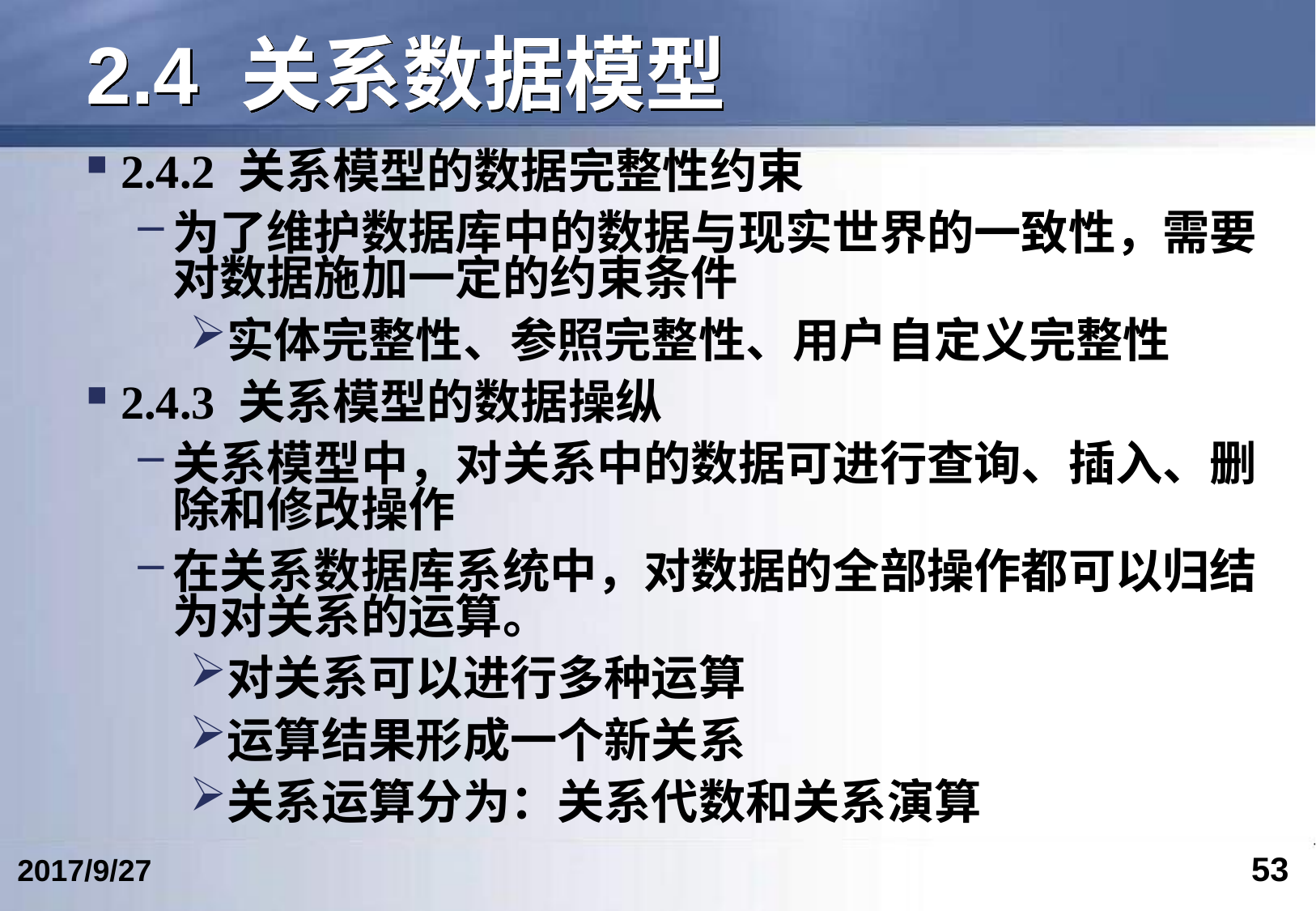

# 2.4 关系数据模型
2.4.2 关系模型的数据完整性约束
为了维护数据库中的数据与现实世界的一致性，需要对数据施加一定的约束条件
实体完整性、参照完整性、用户自定义完整性
2.4.3 关系模型的数据操纵
关系模型中，对关系中的数据可进行查询、插入、删除和修改操作
在关系数据库系统中，对数据的全部操作都可以归结为对关系的运算。
对关系可以进行多种运算
运算结果形成一个新关系
关系运算分为：关系代数和关系演算
53
2017/9/27